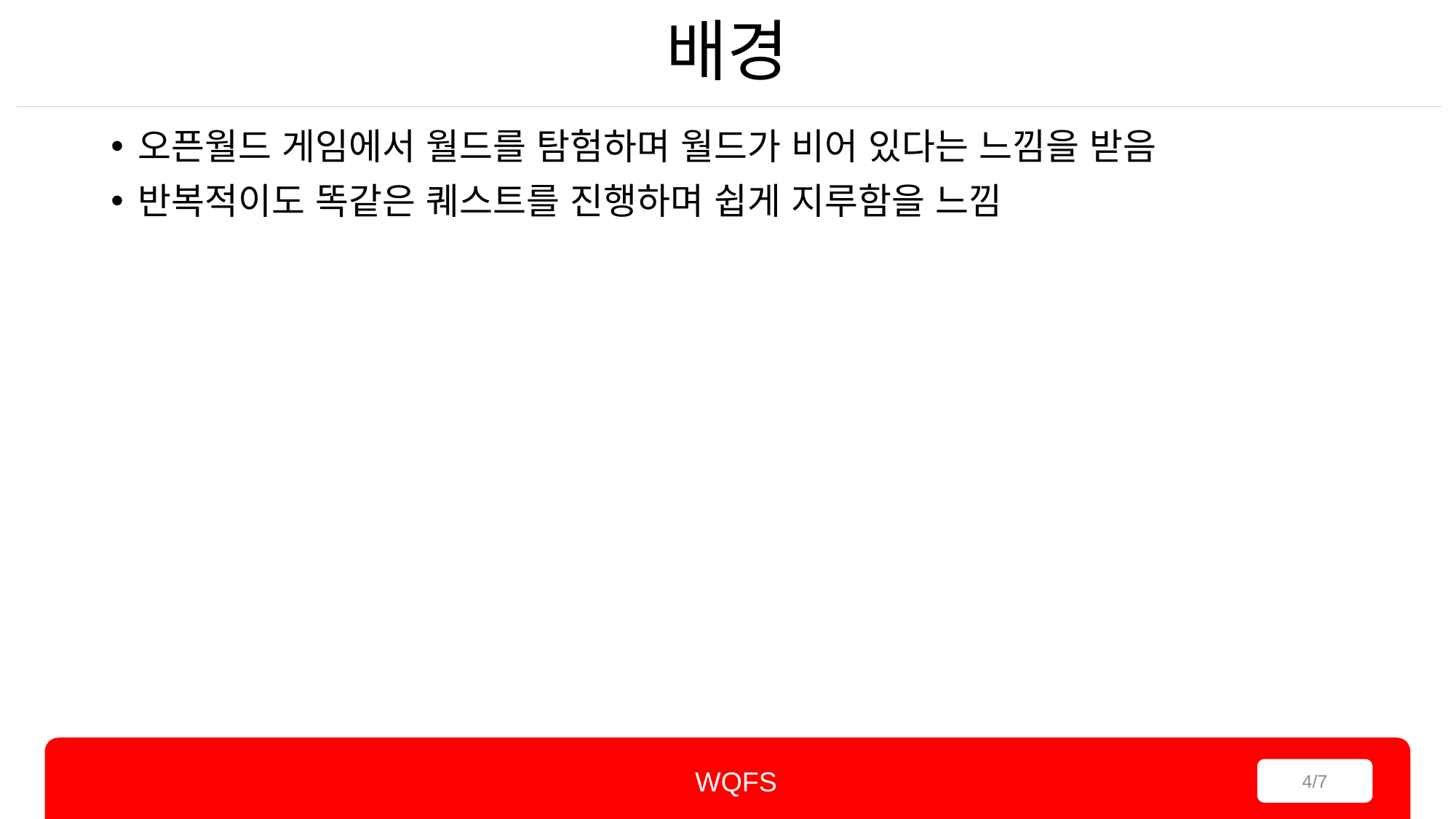

# 배경
오픈월드 게임에서 월드를 탐험하며 월드가 비어 있다는 느낌을 받음
반복적이도 똑같은 퀘스트를 진행하며 쉽게 지루함을 느낌
4/7